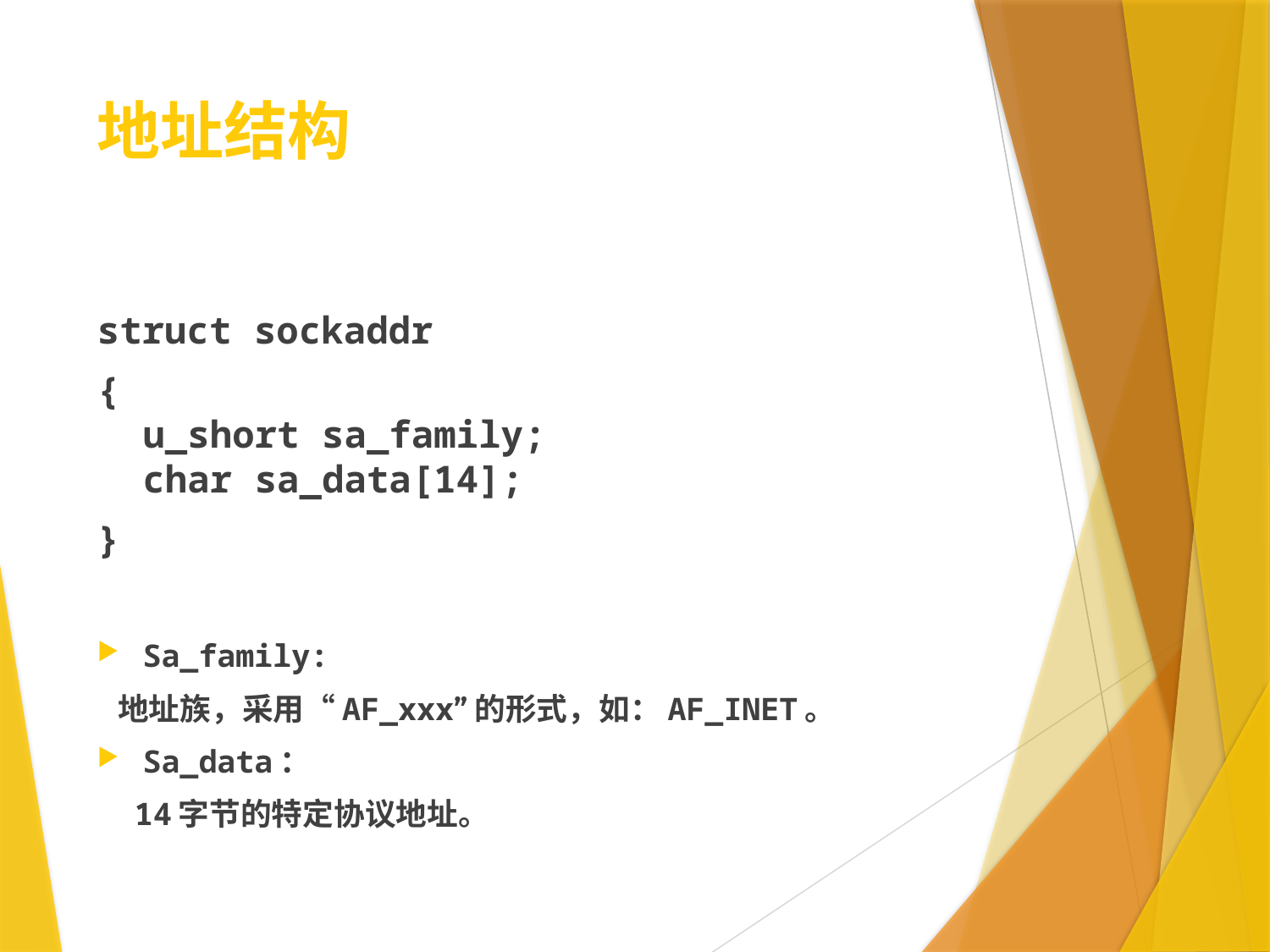

# 地址结构
struct sockaddr
{
u_short sa_family;
char sa_data[14];
}

Sa_family:
  地址族，采用“AF_xxx”的形式，如：AF_INET。
Sa_data：
  14字节的特定协议地址。